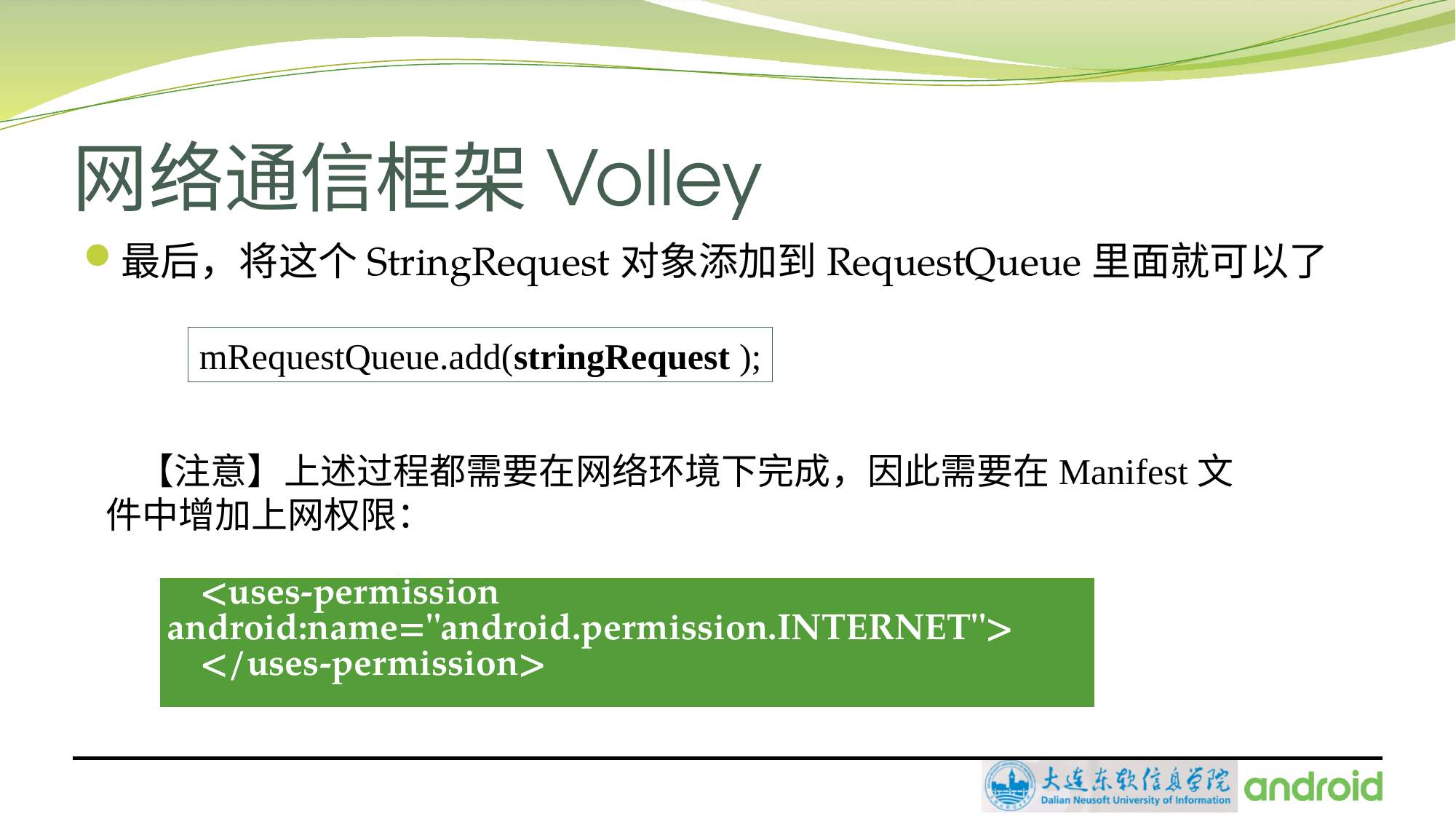

# 网络通信框架Volley
最后，将这个StringRequest对象添加到RequestQueue里面就可以了
mRequestQueue.add(stringRequest );
【注意】上述过程都需要在网络环境下完成，因此需要在Manifest文件中增加上网权限：
| <uses-permission android:name="android.permission.INTERNET"> </uses-permission> |
| --- |